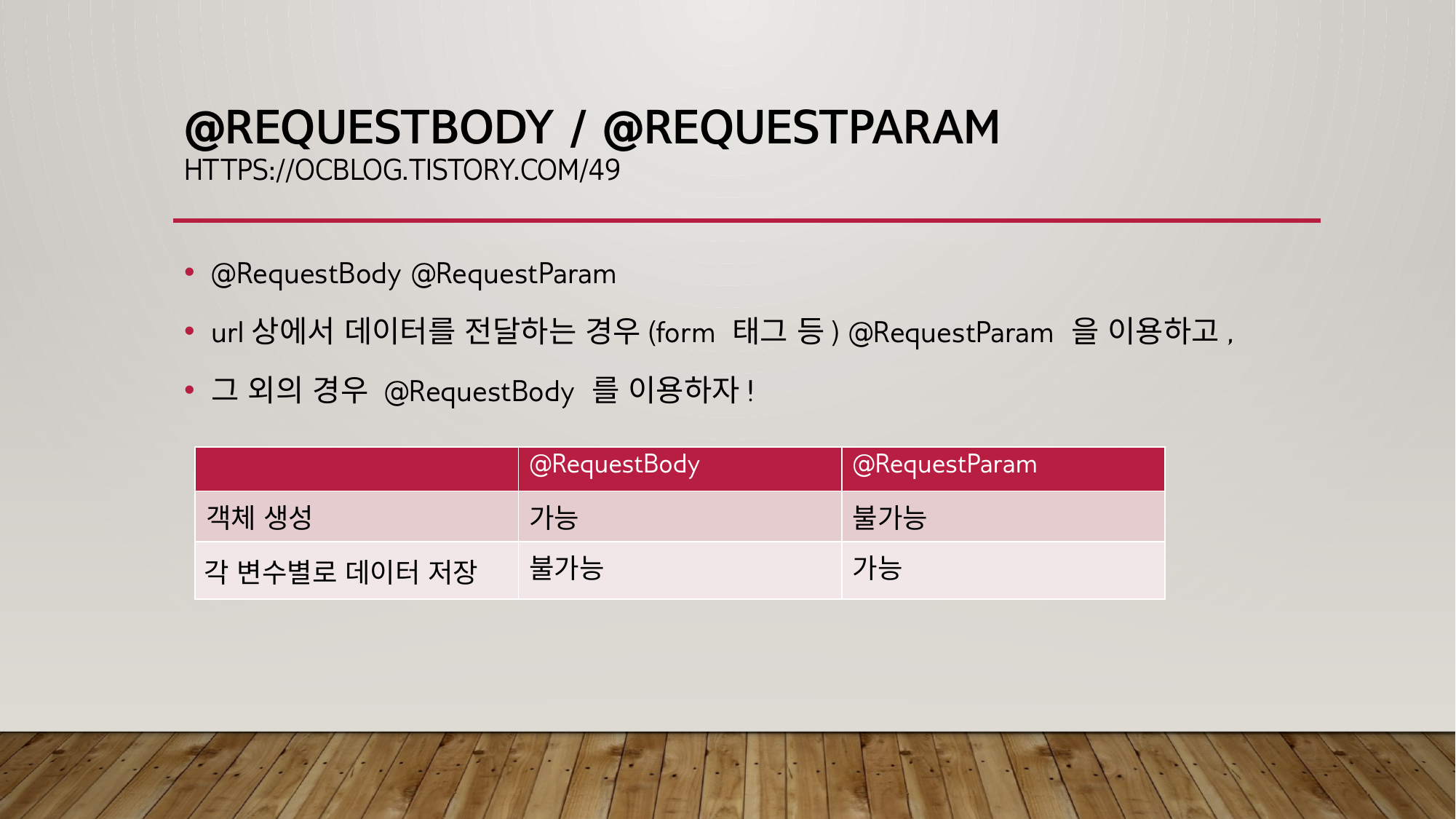

# @RequestBody / @RequestParam https://ocblog.tistory.com/49
@RequestBody @RequestParam
url상에서 데이터를 전달하는 경우(form 태그 등) @RequestParam 을 이용하고,
그 외의 경우 @RequestBody 를 이용하자!

|  | @RequestBody | @RequestParam |
| --- | --- | --- |
| 객체 생성 | 가능 | 불가능 |
| 각 변수별로 데이터 저장 | 불가능 | 가능 |